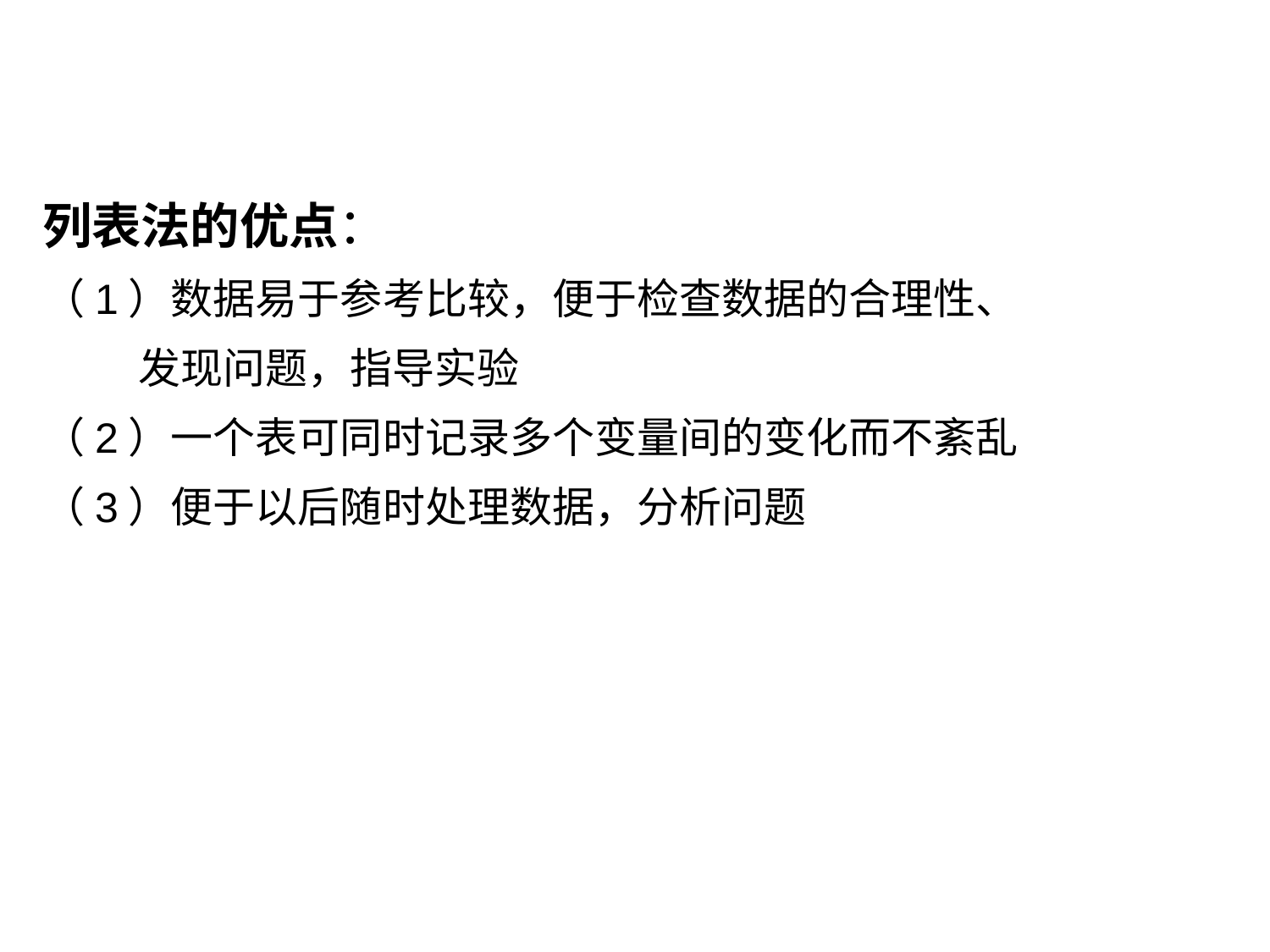

列表法的优点：
（1）数据易于参考比较，便于检查数据的合理性、
         发现问题，指导实验
（2）一个表可同时记录多个变量间的变化而不紊乱
（3）便于以后随时处理数据，分析问题